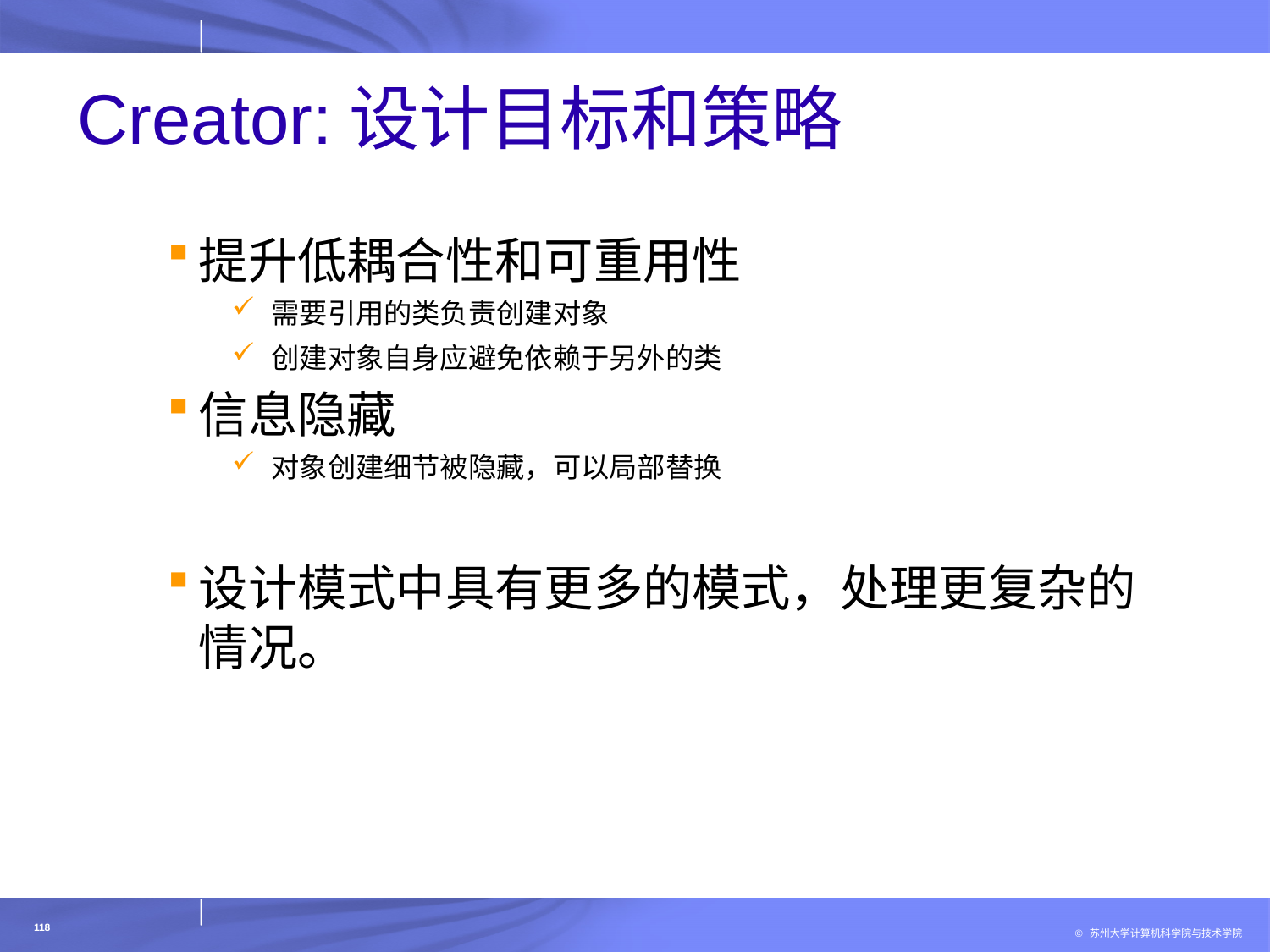

# Creator:设计目标和策略
提升低耦合性和可重用性
需要引用的类负责创建对象
创建对象自身应避免依赖于另外的类
信息隐藏
对象创建细节被隐藏，可以局部替换

设计模式中具有更多的模式，处理更复杂的情况。
118